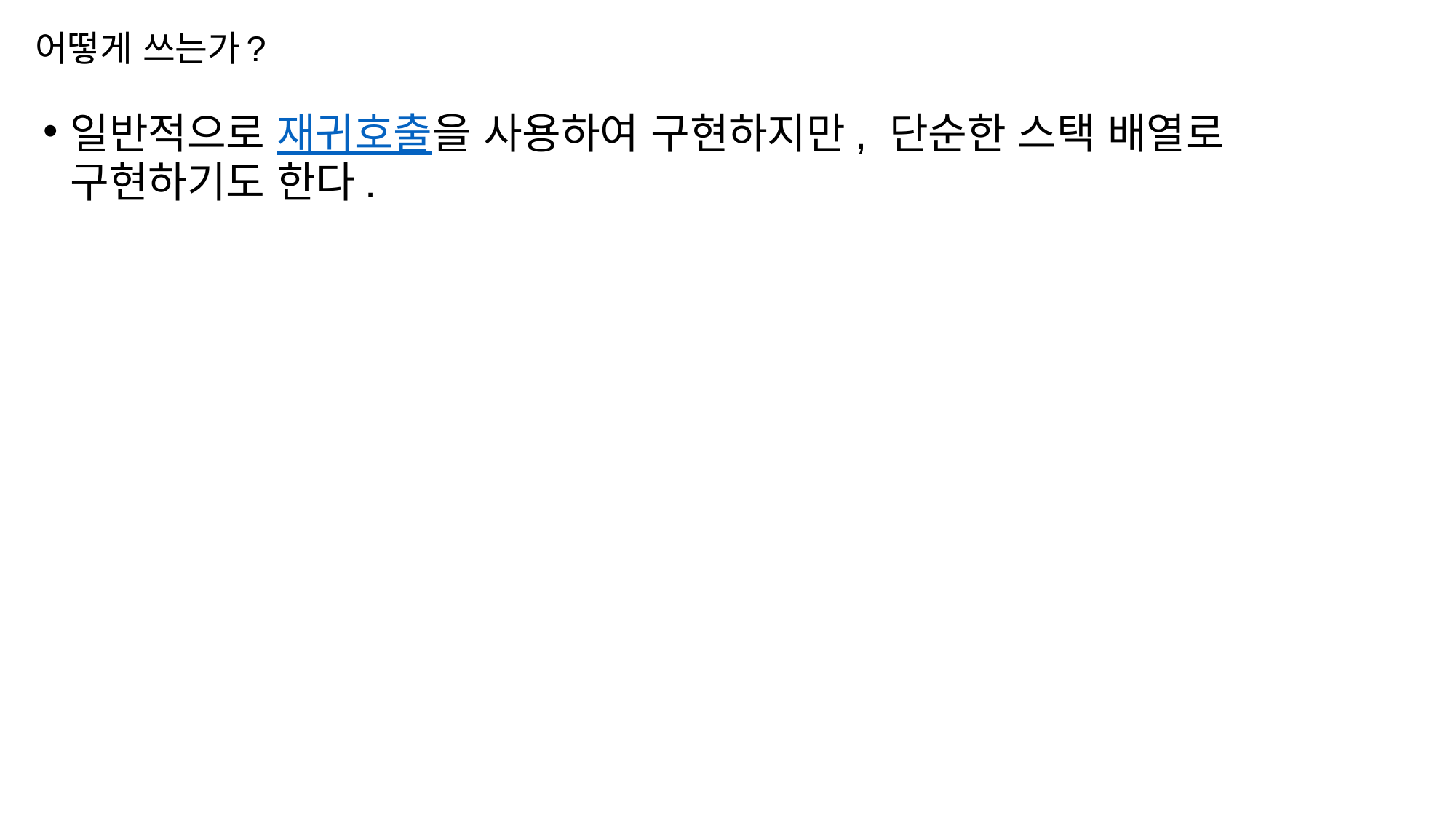

# 어떻게 쓰는가?
일반적으로 재귀호출을 사용하여 구현하지만, 단순한 스택 배열로 구현하기도 한다.